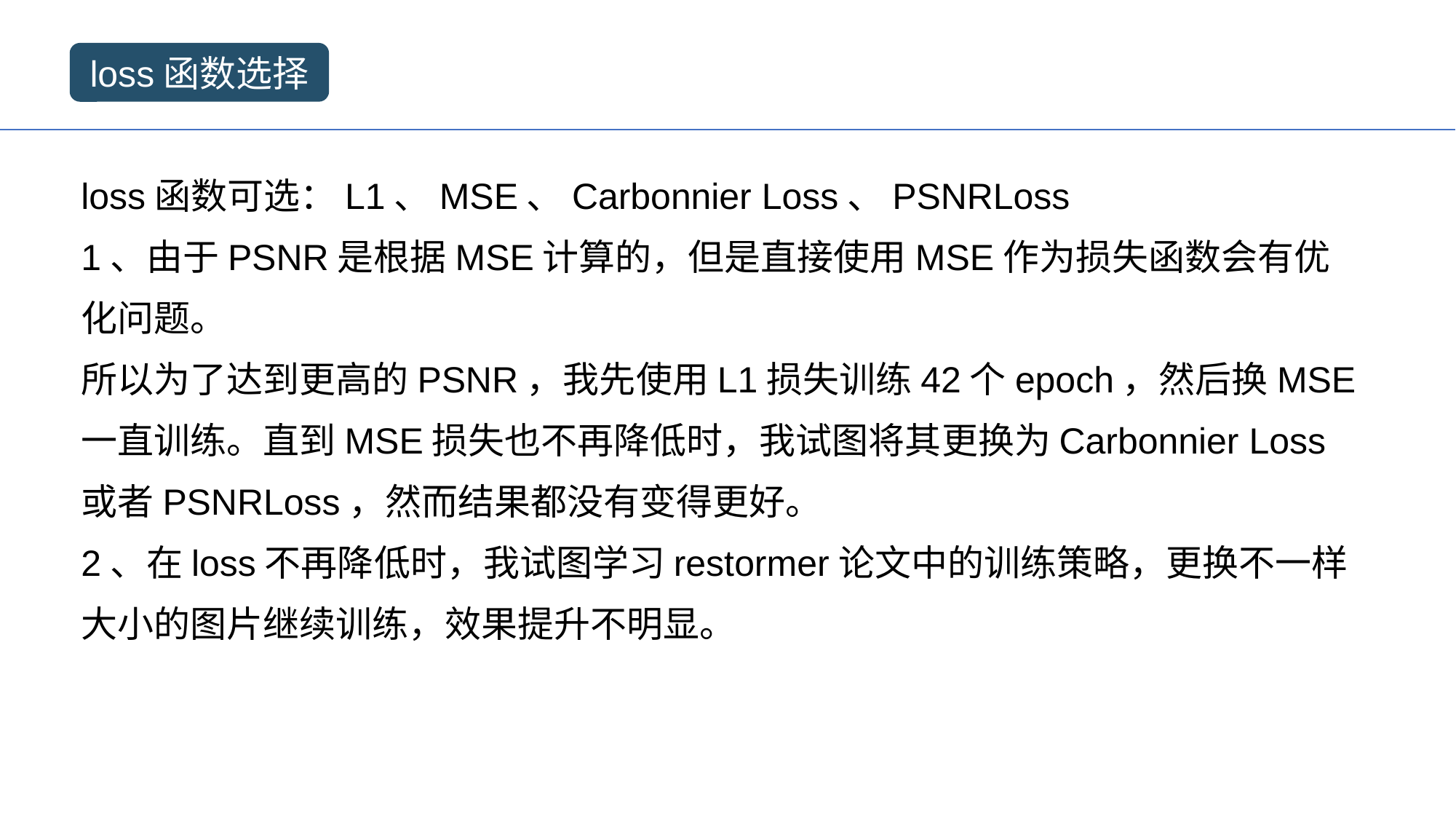

loss函数选择
loss函数可选：L1、MSE、Carbonnier Loss、PSNRLoss
1、由于PSNR是根据MSE计算的，但是直接使用MSE作为损失函数会有优化问题。
所以为了达到更高的PSNR，我先使用L1损失训练42个epoch，然后换MSE一直训练。直到MSE损失也不再降低时，我试图将其更换为Carbonnier Loss或者PSNRLoss，然而结果都没有变得更好。
2、在loss不再降低时，我试图学习restormer论文中的训练策略，更换不一样大小的图片继续训练，效果提升不明显。
7